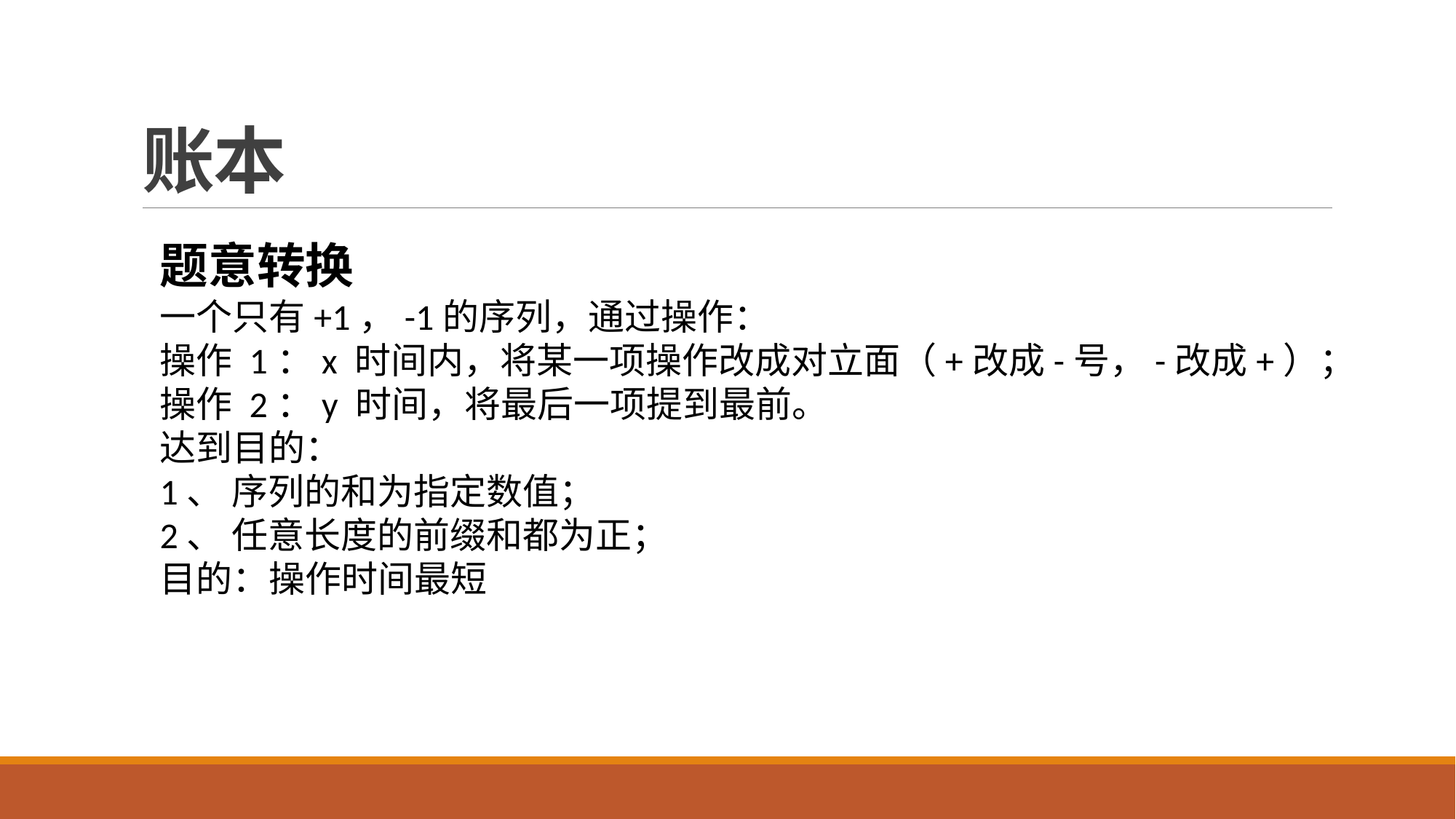

# 账本
题意转换
一个只有+1，-1的序列，通过操作：
操作 1：x 时间内，将某一项操作改成对立面（+改成-号，-改成+）；
操作 2：y 时间，将最后一项提到最前。
达到目的：
1、 序列的和为指定数值；
2、 任意长度的前缀和都为正；
目的：操作时间最短